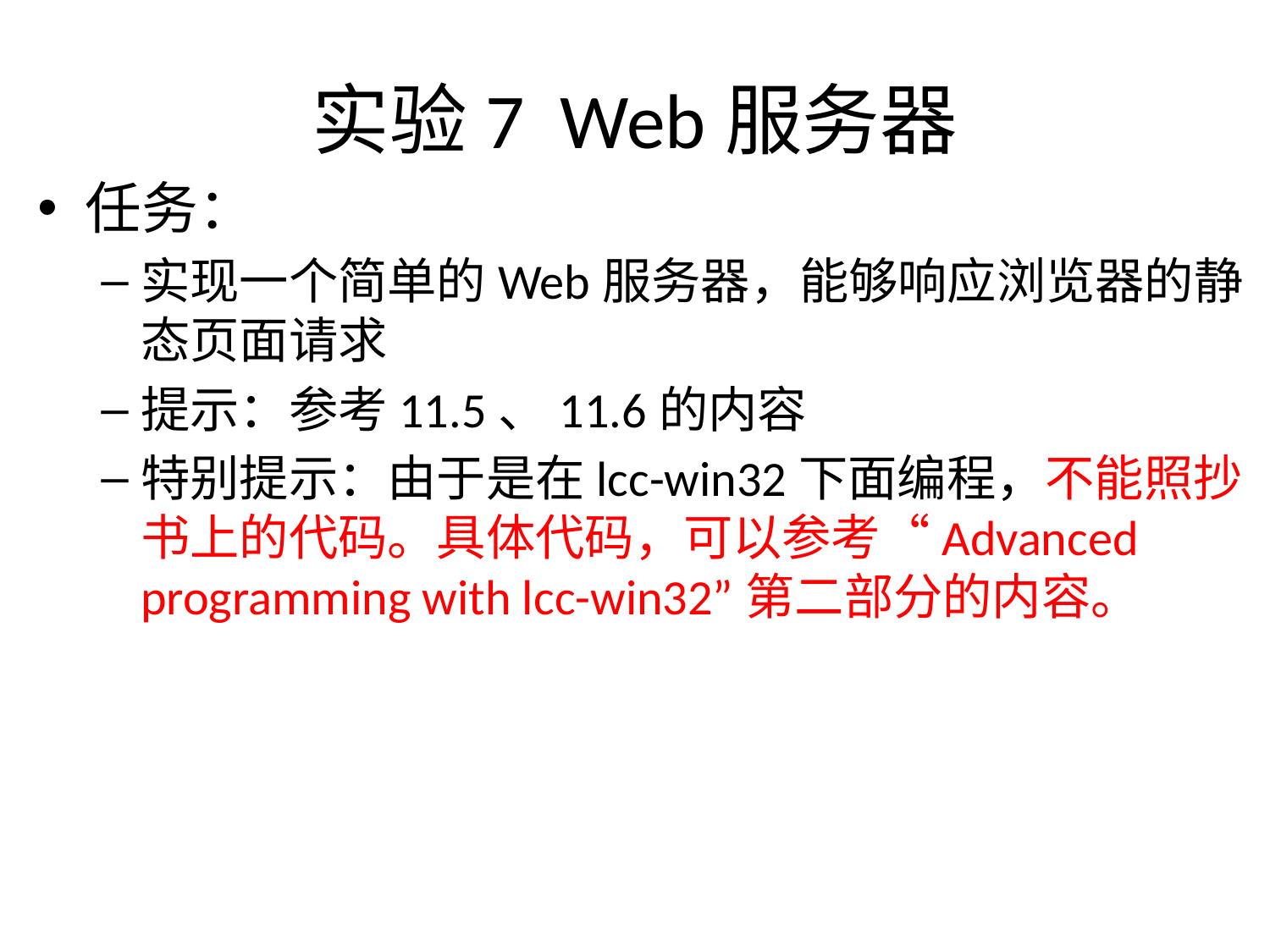

# 实验7  Web服务器
任务：
实现一个简单的Web服务器，能够响应浏览器的静态页面请求
提示：参考11.5、11.6的内容
特别提示：由于是在lcc-win32下面编程，不能照抄书上的代码。具体代码，可以参考“Advanced programming with lcc-win32”第二部分的内容。